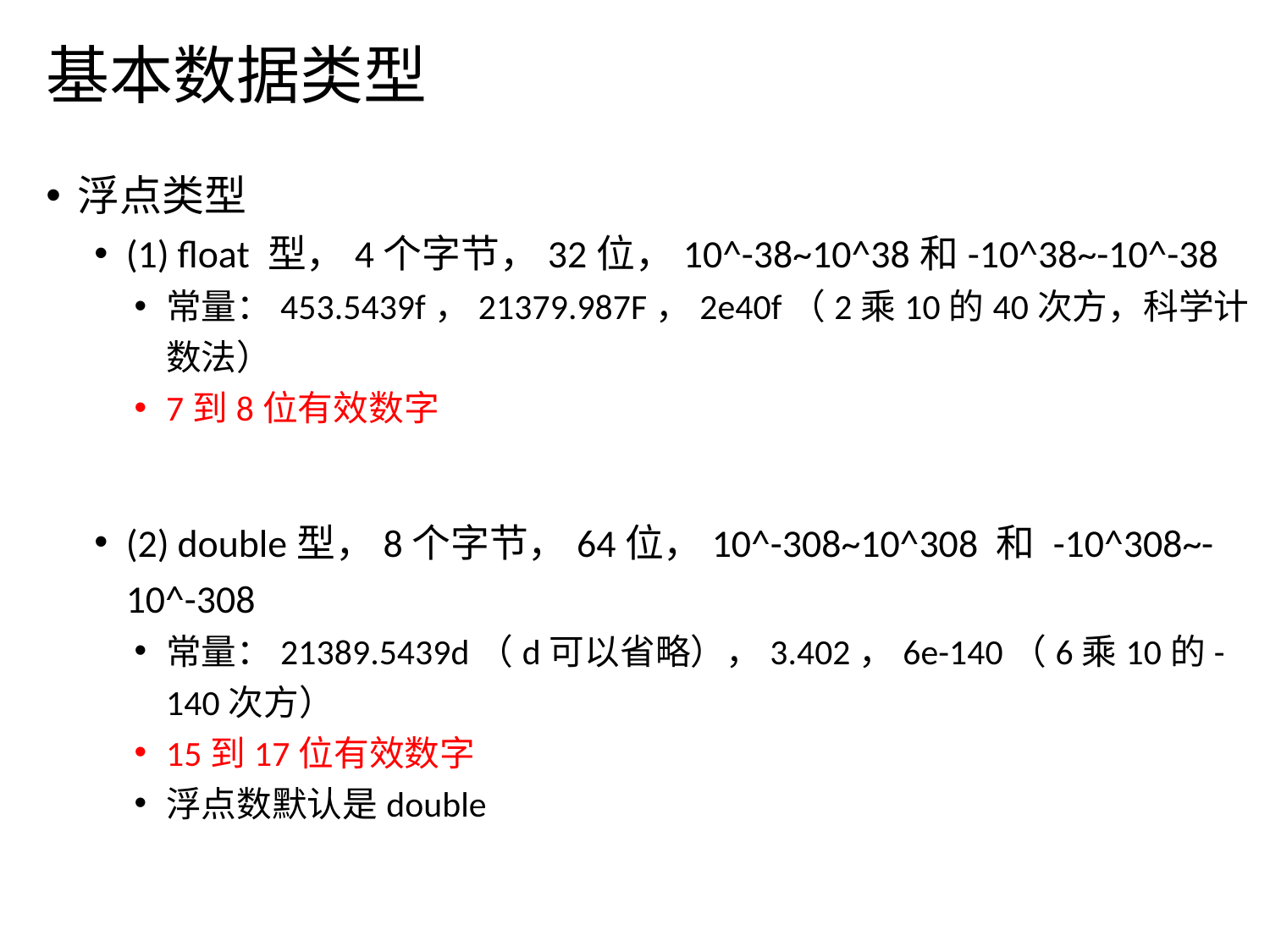

# 基本数据类型
浮点类型
(1) float 型，4个字节，32位，10^-38~10^38和-10^38~-10^-38
常量：453.5439f，21379.987F，2e40f（2乘10的40次方，科学计数法）
7到8位有效数字

(2) double型，8个字节，64位，10^-308~10^308 和 -10^308~-10^-308
常量：21389.5439d（d可以省略），3.402，6e-140（6乘10的-140次方）
15到17位有效数字
浮点数默认是double